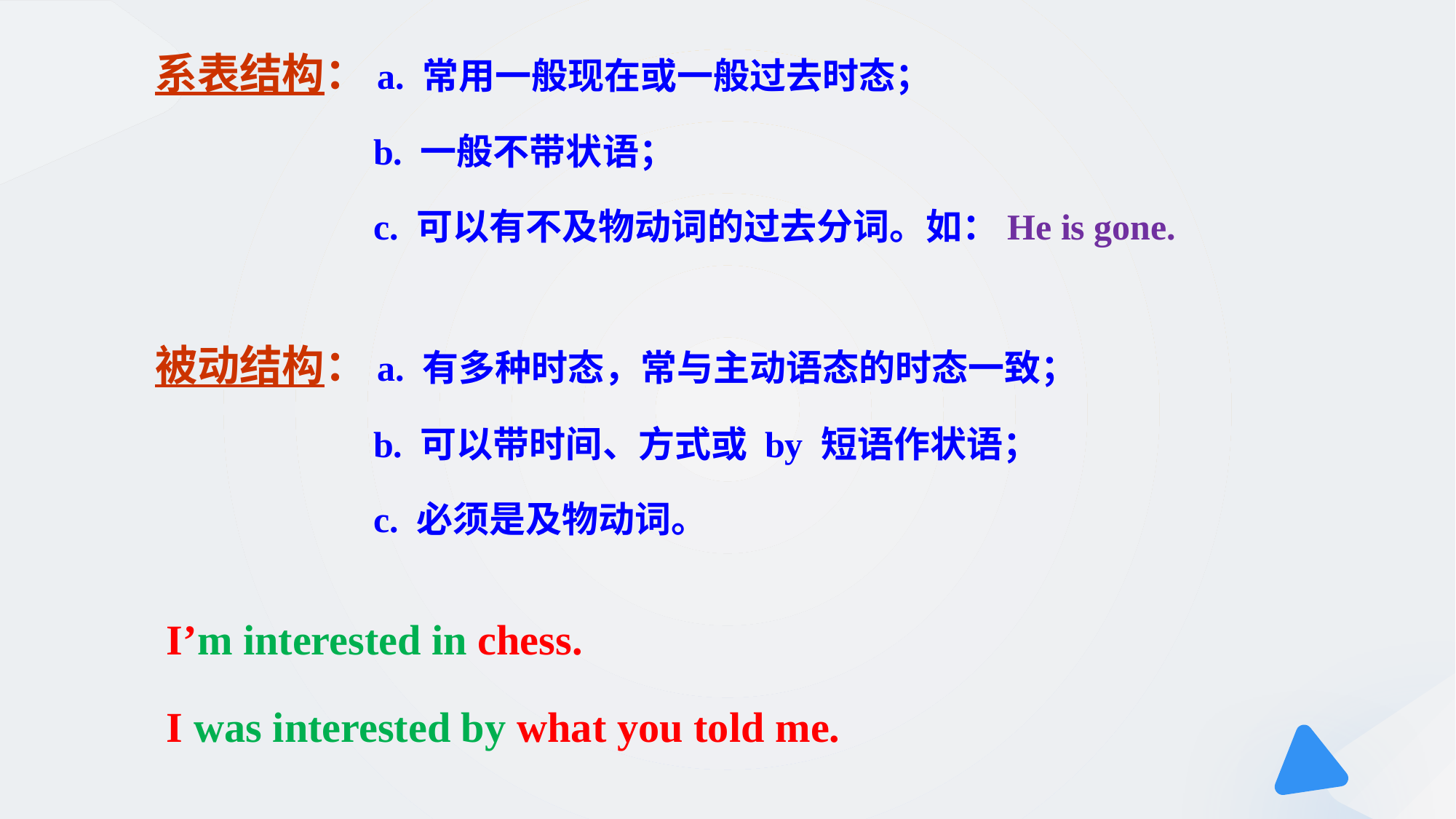

系表结构：a. 常用一般现在或一般过去时态；
		b. 一般不带状语；
		c. 可以有不及物动词的过去分词。如：He is gone.
被动结构：a. 有多种时态，常与主动语态的时态一致；
		b. 可以带时间、方式或 by 短语作状语；
		c. 必须是及物动词。
I’m interested in chess.
I was interested by what you told me.